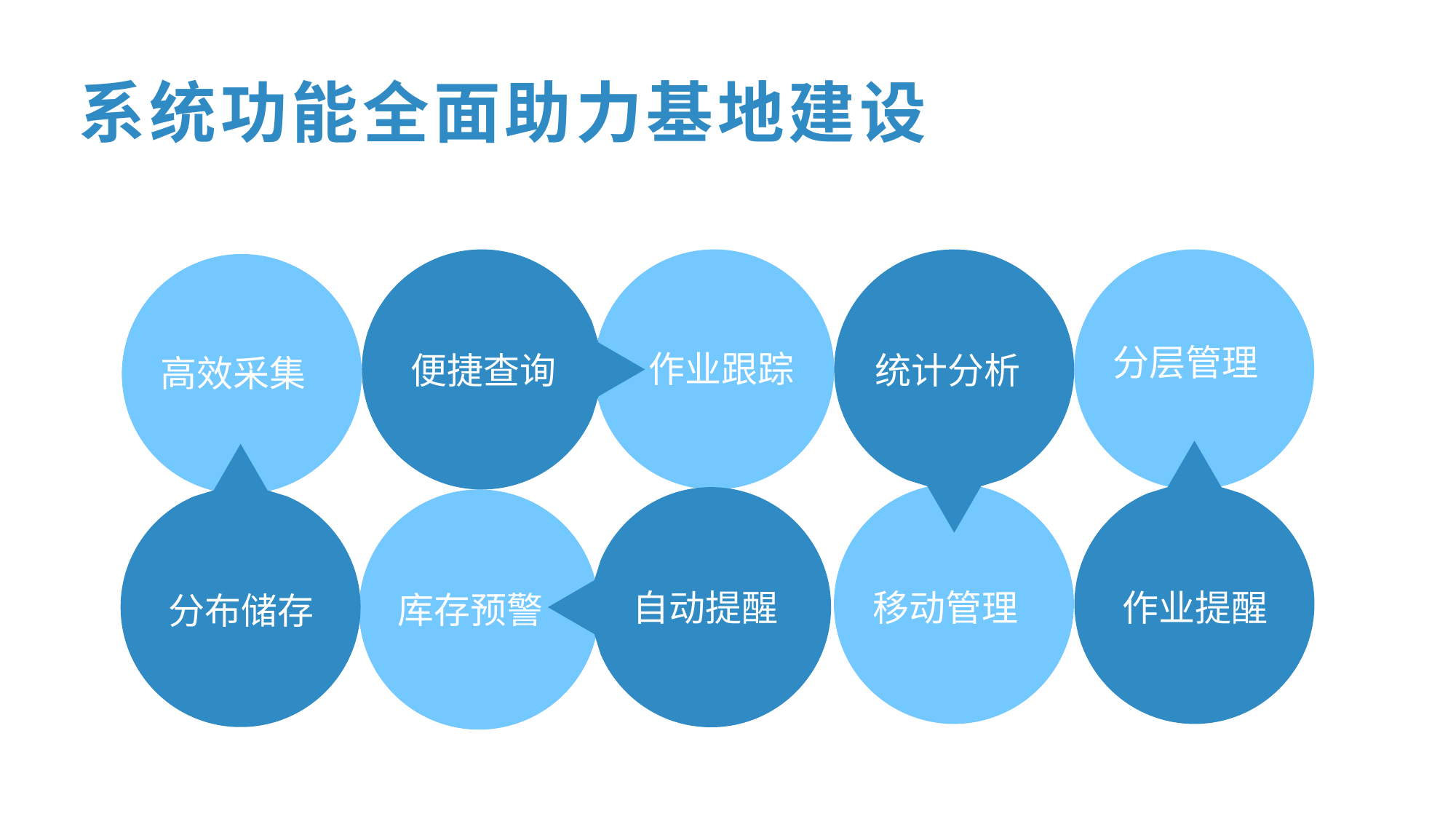

系统功能全面助力基地建设

便捷查询

统计分析

分层管理
作业跟踪
高效采集

作业提醒

分布储存

自动提醒

移动管理
库存预警